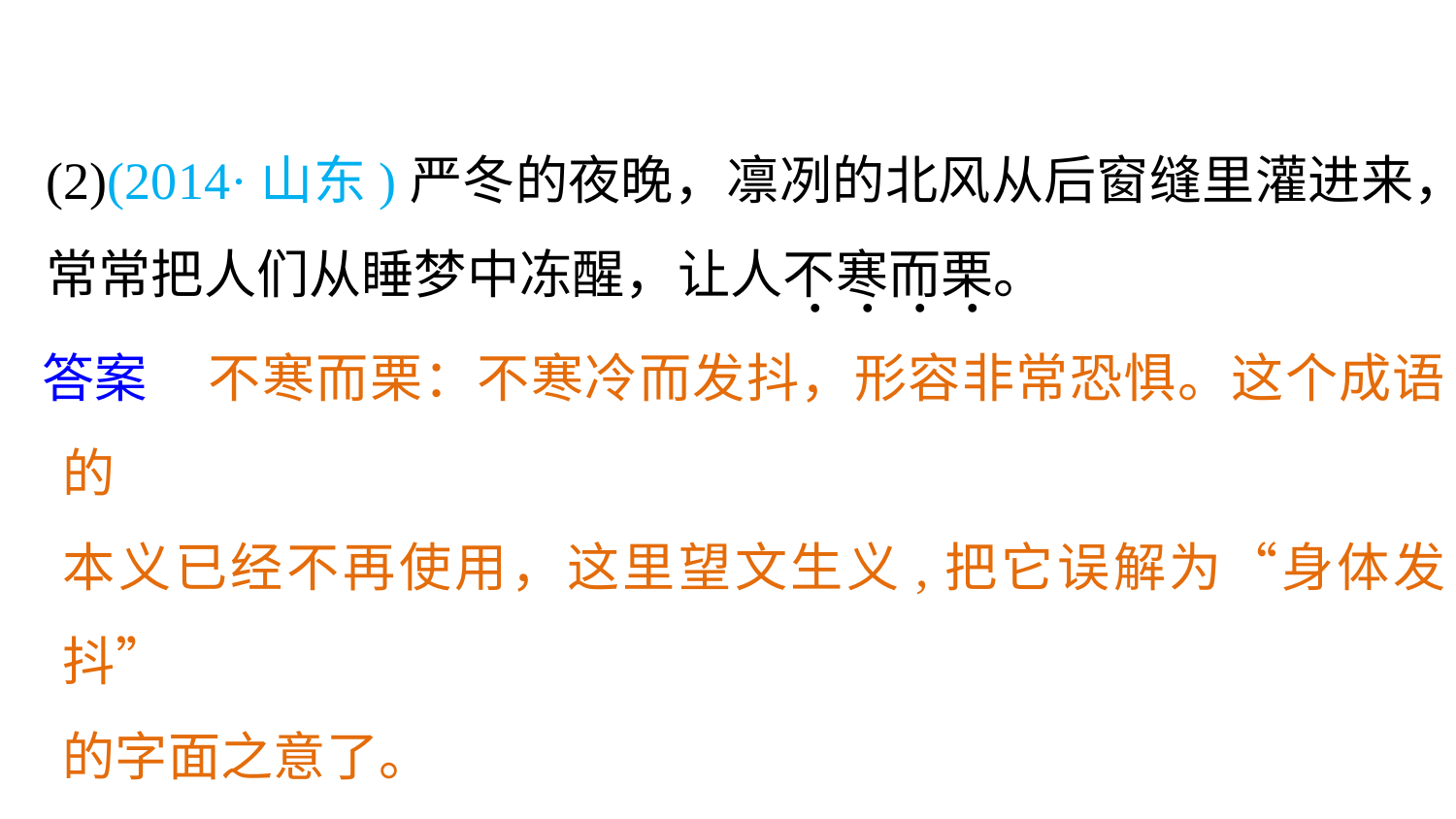

(2)(2014·山东)严冬的夜晚，凛冽的北风从后窗缝里灌进来，常常把人们从睡梦中冻醒，让人不寒而栗。

.   .   .   .
答案
          不寒而栗：不寒冷而发抖，形容非常恐惧。这个成语的
本义已经不再使用，这里望文生义,把它误解为“身体发抖”
的字面之意了。